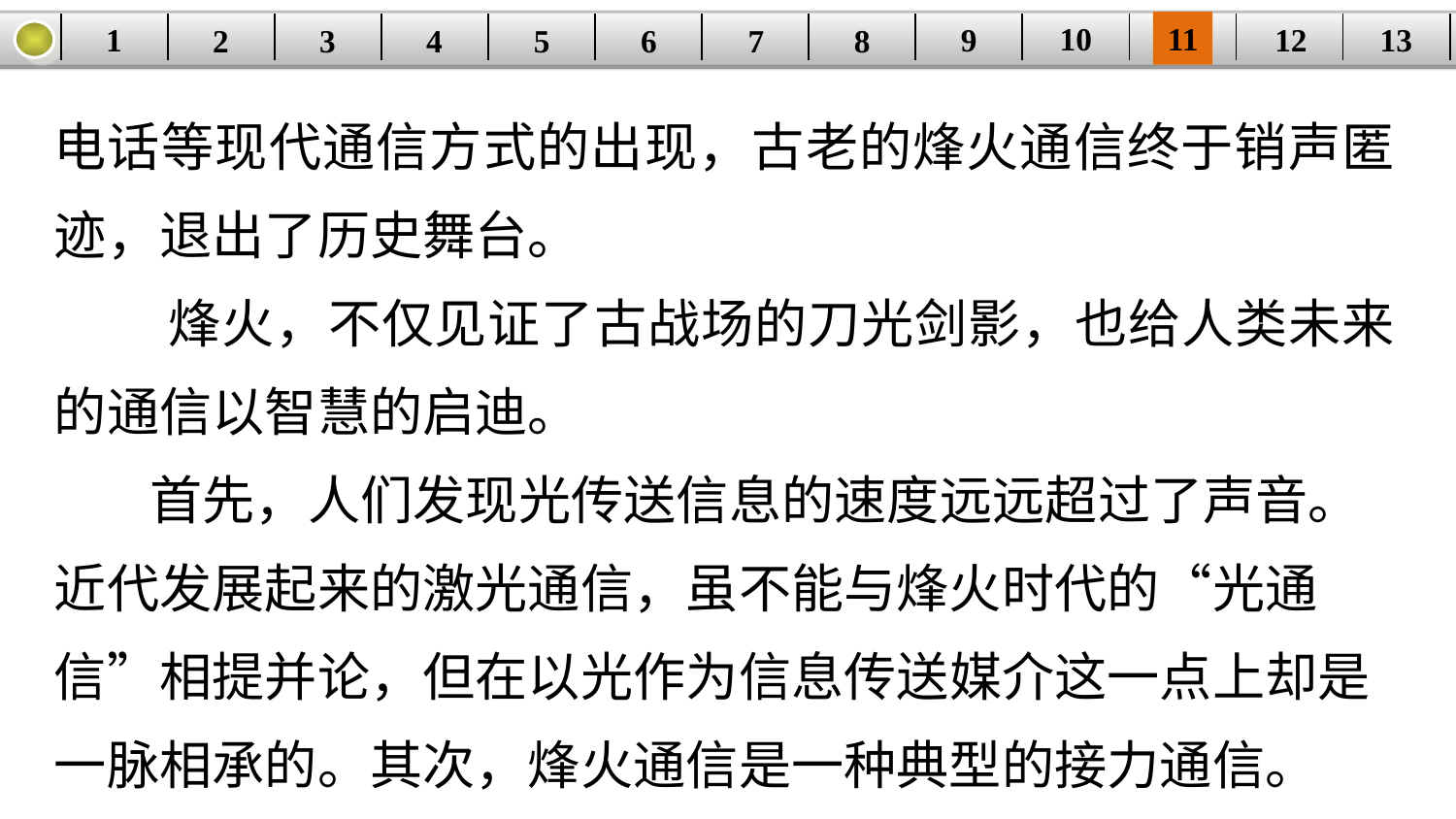

10

11
12
9
13
1
3
4
5
6
8
2
|  |  |  |  |  |  |  |  |  |  |  |  |  |
| --- | --- | --- | --- | --- | --- | --- | --- | --- | --- | --- | --- | --- |
7

电话等现代通信方式的出现，古老的烽火通信终于销声匿迹，退出了历史舞台。
        烽火，不仅见证了古战场的刀光剑影，也给人类未来的通信以智慧的启迪。
       首先，人们发现光传送信息的速度远远超过了声音。近代发展起来的激光通信，虽不能与烽火时代的“光通信”相提并论，但在以光作为信息传送媒介这一点上却是一脉相承的。其次，烽火通信是一种典型的接力通信。